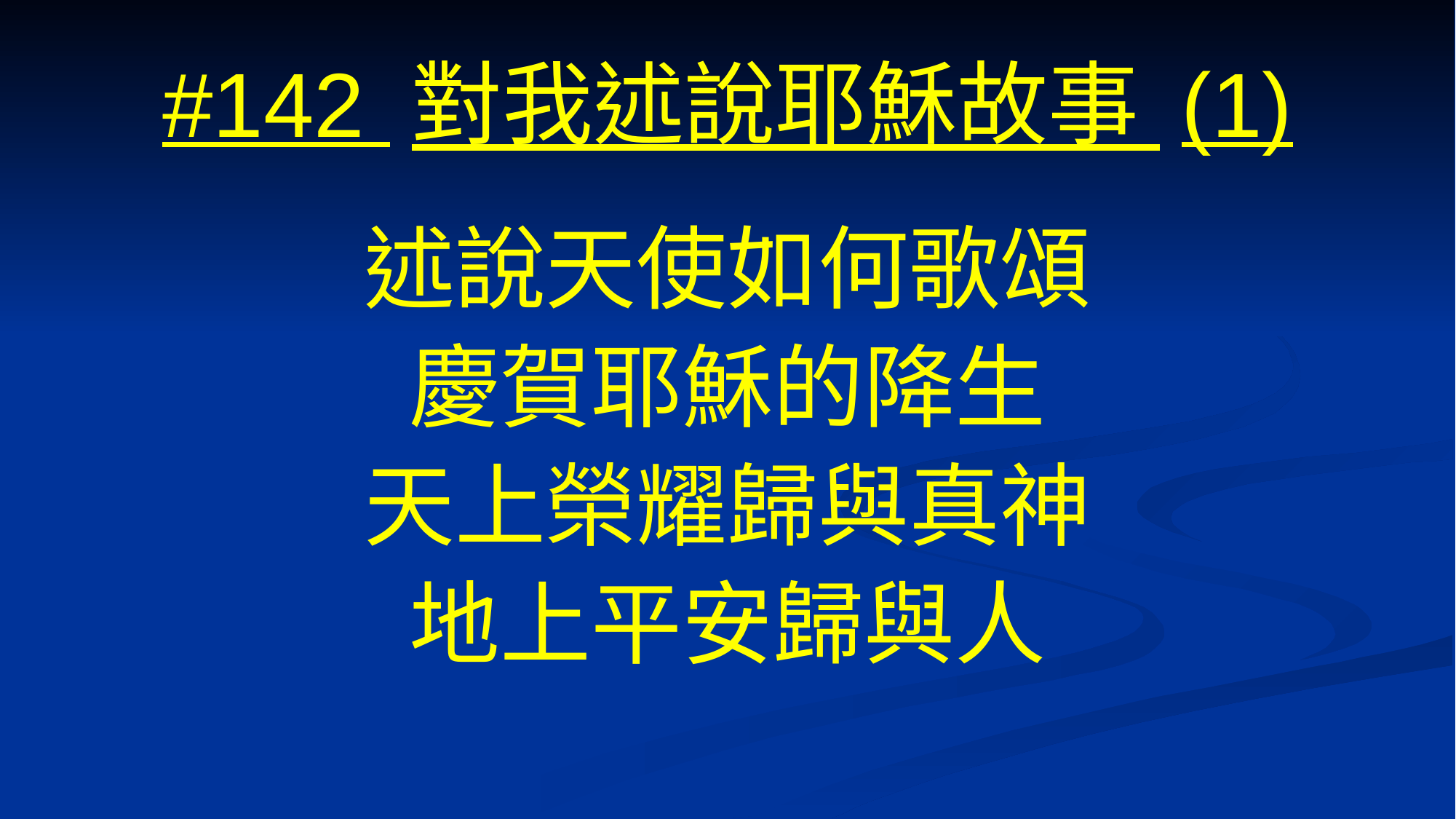

# #142 對我述說耶穌故事 (1)
述說天使如何歌頌
慶賀耶穌的降生
天上榮耀歸與真神
地上平安歸與人